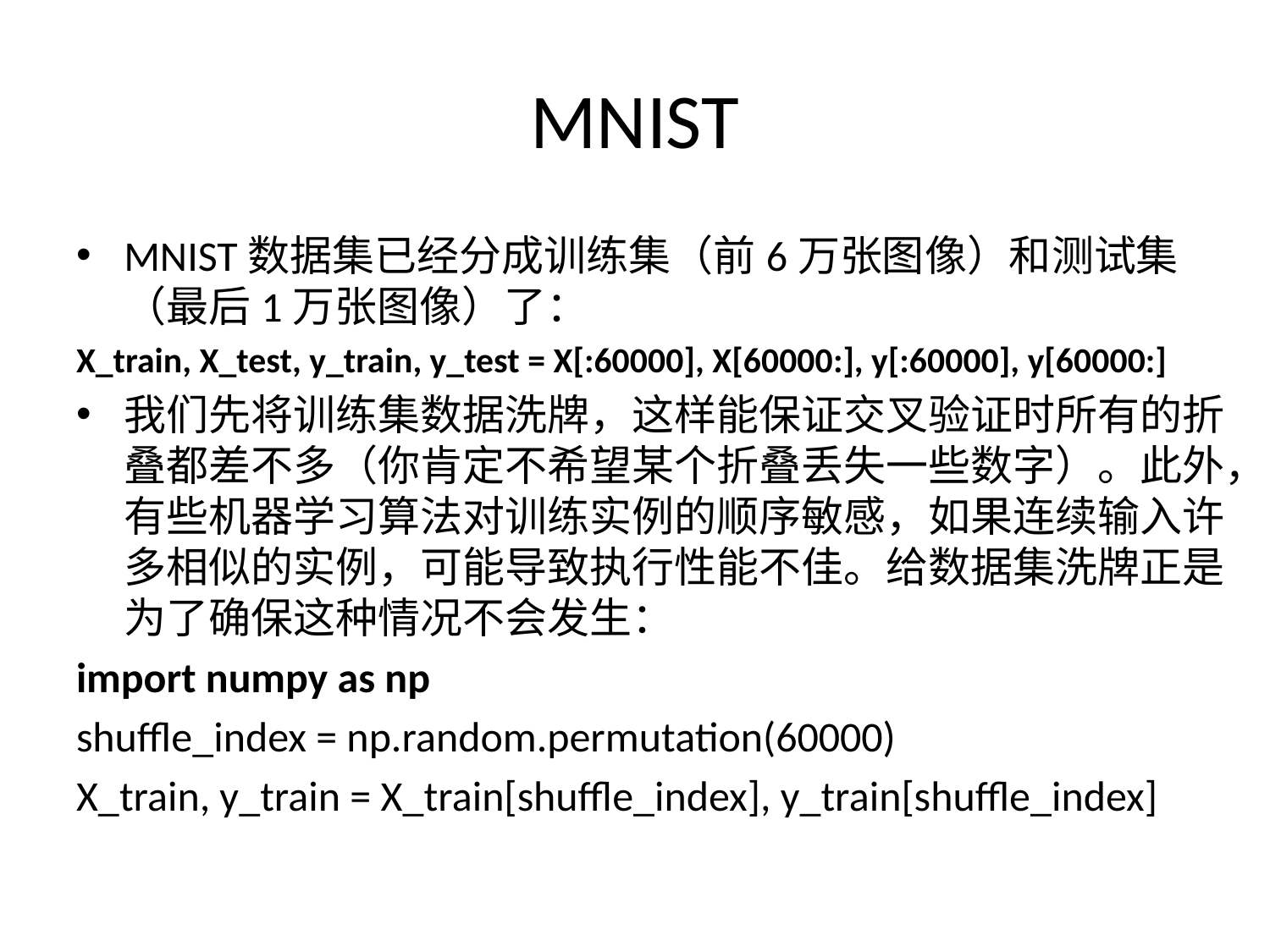

# MNIST
MNIST数据集已经分成训练集（前6万张图像）和测试集（最后1万张图像）了：
X_train, X_test, y_train, y_test = X[:60000], X[60000:], y[:60000], y[60000:]
我们先将训练集数据洗牌，这样能保证交叉验证时所有的折叠都差不多（你肯定不希望某个折叠丢失一些数字）。此外，有些机器学习算法对训练实例的顺序敏感，如果连续输入许多相似的实例，可能导致执行性能不佳。给数据集洗牌正是为了确保这种情况不会发生：
import numpy as np
shuffle_index = np.random.permutation(60000)
X_train, y_train = X_train[shuffle_index], y_train[shuffle_index]